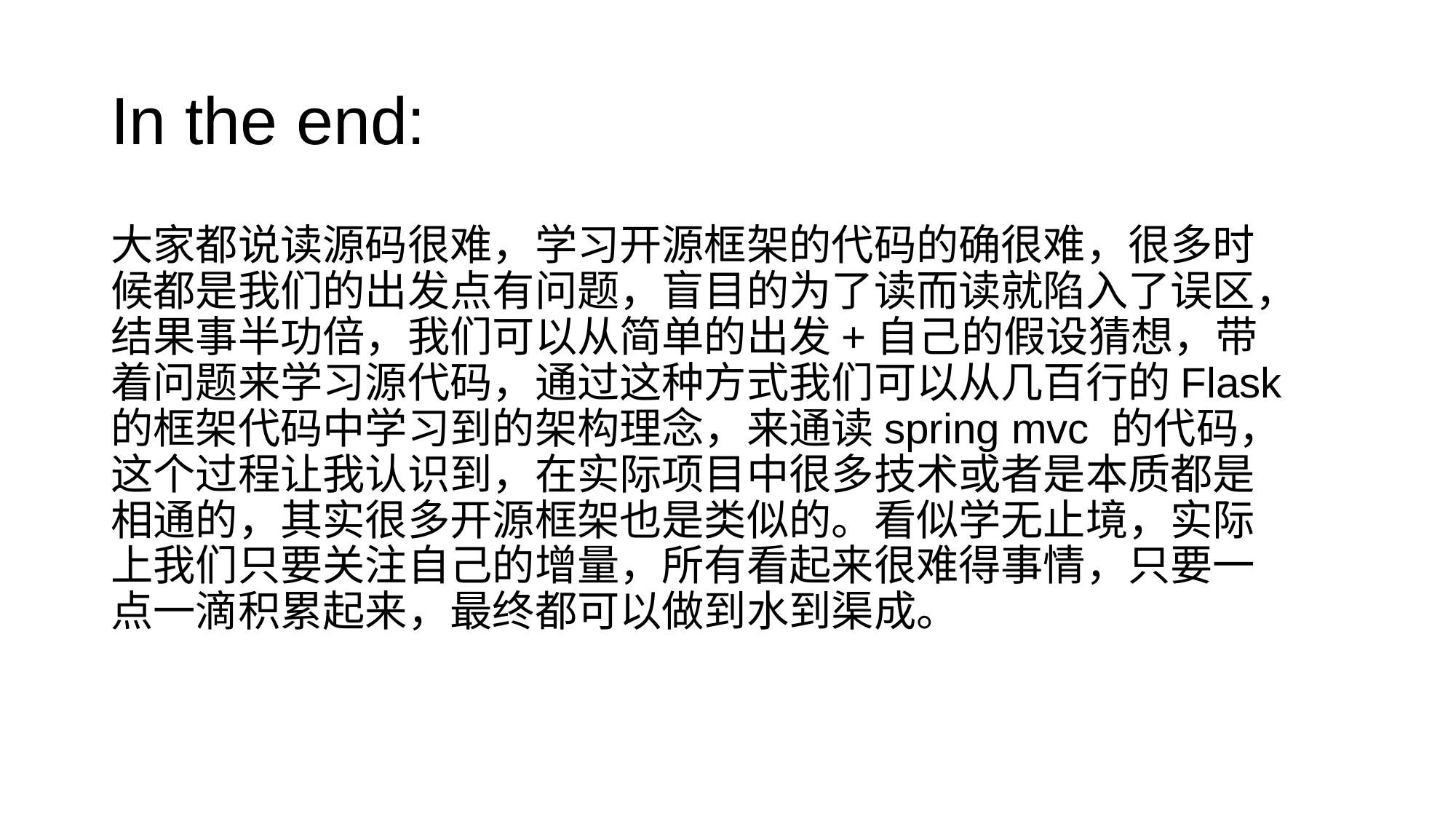

# In the end:
大家都说读源码很难，学习开源框架的代码的确很难，很多时候都是我们的出发点有问题，盲目的为了读而读就陷入了误区，结果事半功倍，我们可以从简单的出发+自己的假设猜想，带着问题来学习源代码，通过这种方式我们可以从几百行的Flask的框架代码中学习到的架构理念，来通读spring mvc 的代码，这个过程让我认识到，在实际项目中很多技术或者是本质都是相通的，其实很多开源框架也是类似的。看似学无止境，实际上我们只要关注自己的增量，所有看起来很难得事情，只要一点一滴积累起来，最终都可以做到水到渠成。